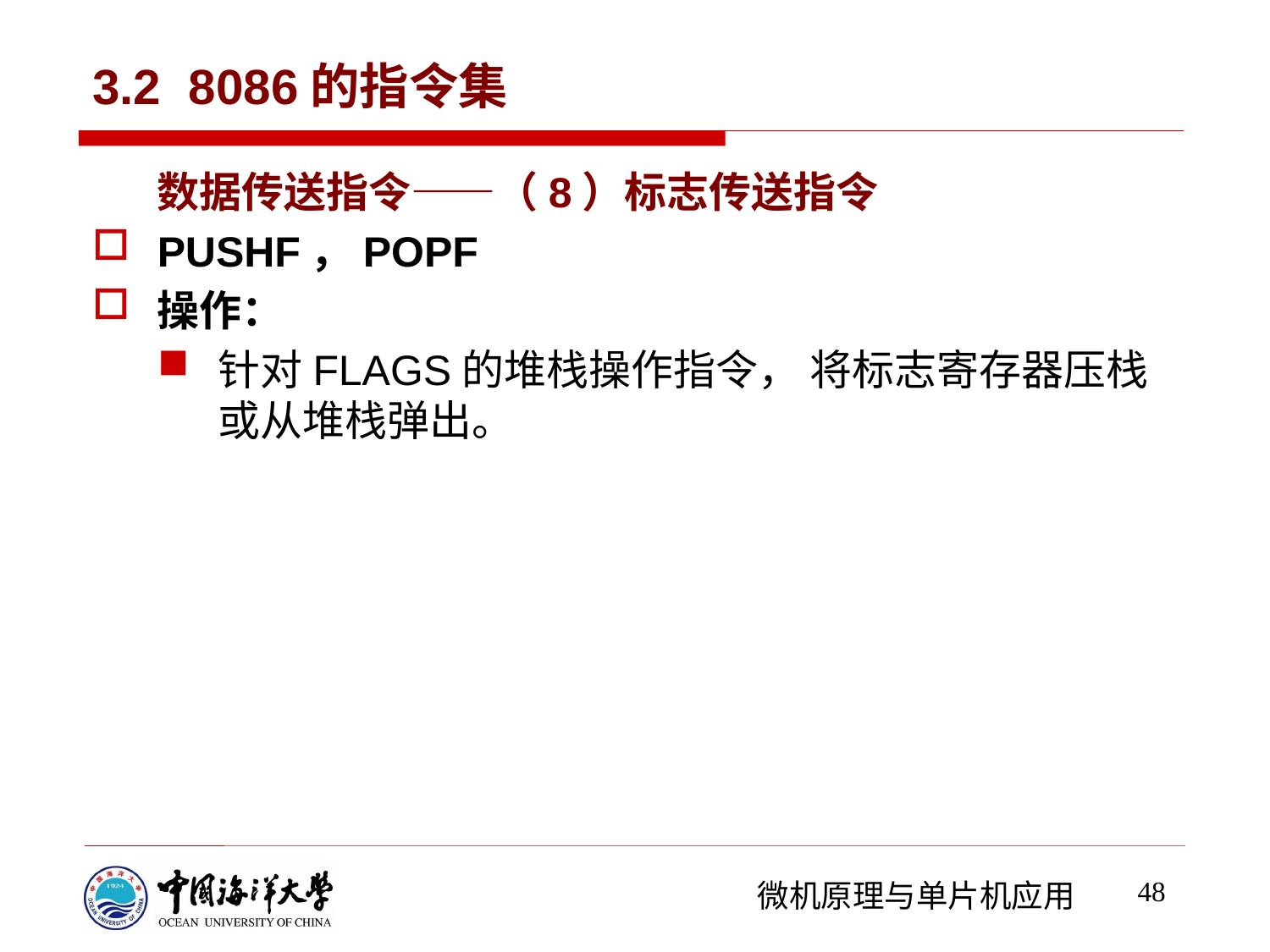

# 3.2  8086的指令集
数据传送指令——（8）标志传送指令
PUSHF，POPF
操作：
针对FLAGS的堆栈操作指令， 将标志寄存器压栈或从堆栈弹出。
48